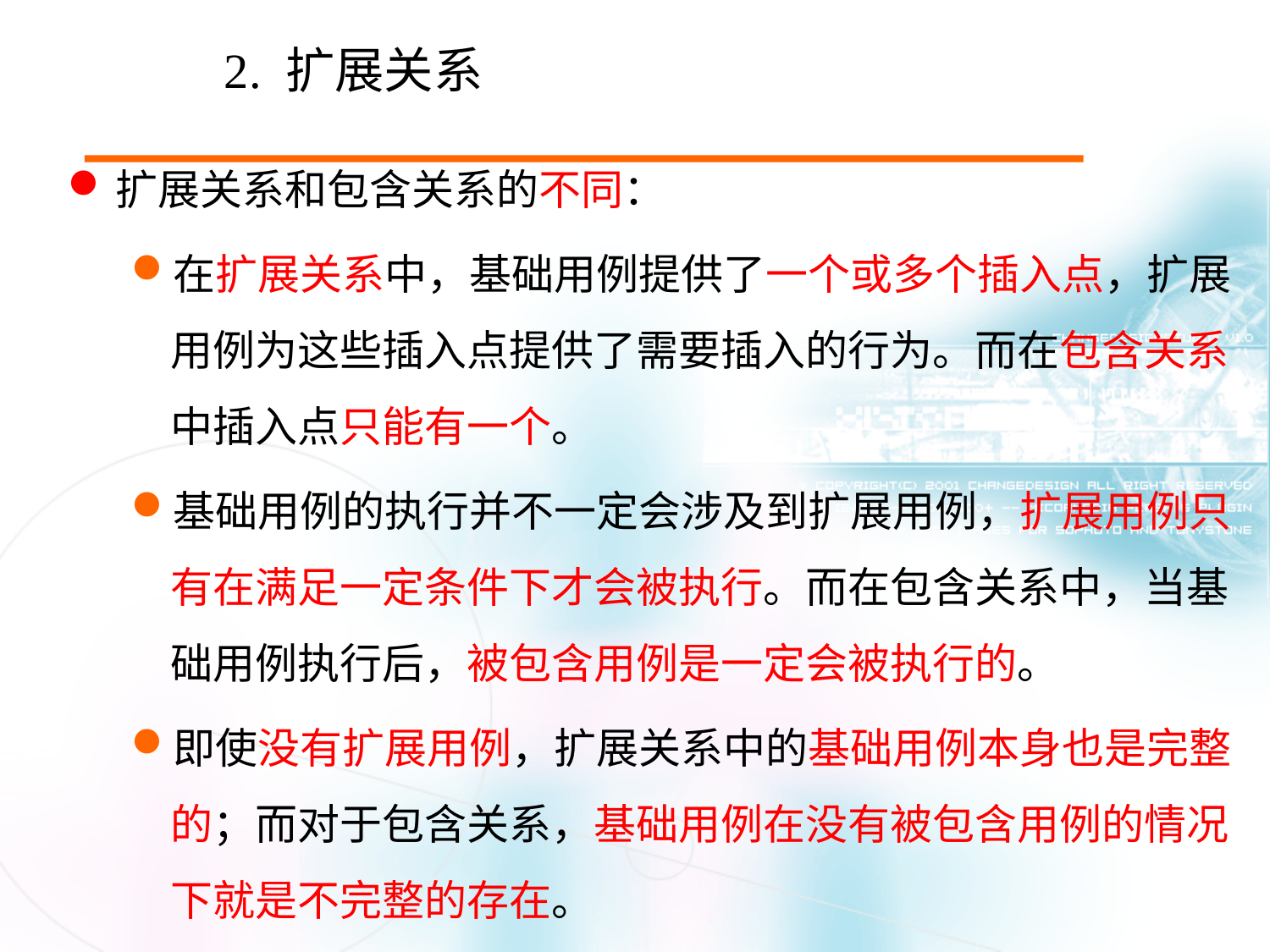

# 2. 扩展关系
扩展关系和包含关系的不同：
在扩展关系中，基础用例提供了一个或多个插入点，扩展用例为这些插入点提供了需要插入的行为。而在包含关系中插入点只能有一个。
基础用例的执行并不一定会涉及到扩展用例，扩展用例只有在满足一定条件下才会被执行。而在包含关系中，当基础用例执行后，被包含用例是一定会被执行的。
即使没有扩展用例，扩展关系中的基础用例本身也是完整的；而对于包含关系，基础用例在没有被包含用例的情况下就是不完整的存在。